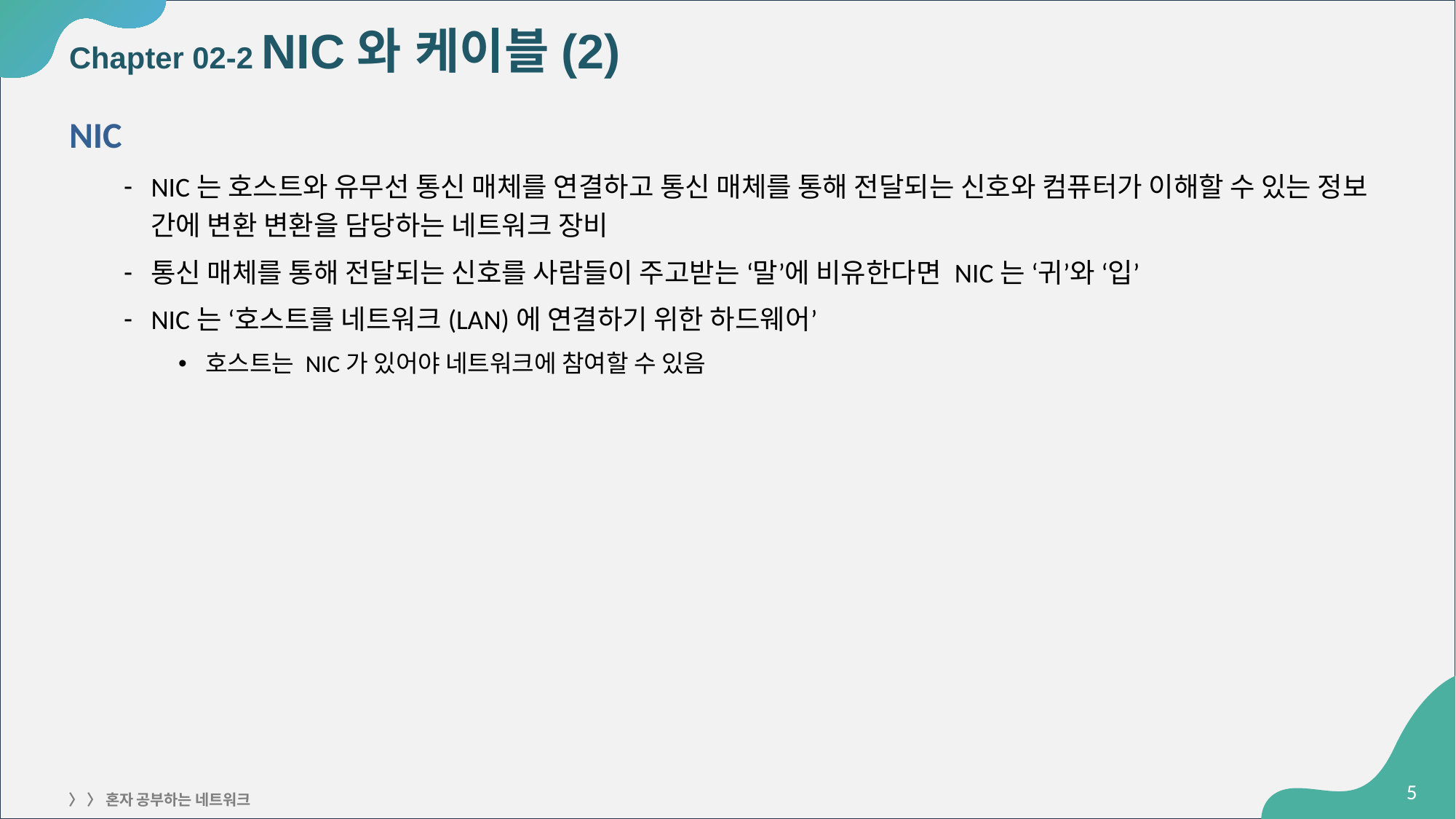

# Chapter 02-2 NIC와 케이블(2)
NIC
NIC는 호스트와 유무선 통신 매체를 연결하고 통신 매체를 통해 전달되는 신호와 컴퓨터가 이해할 수 있는 정보 간에 변환 변환을 담당하는 네트워크 장비
통신 매체를 통해 전달되는 신호를 사람들이 주고받는 ‘말’에 비유한다면 NIC는 ‘귀’와 ‘입’
NIC는 ‘호스트를 네트워크(LAN)에 연결하기 위한 하드웨어’
호스트는 NIC가 있어야 네트워크에 참여할 수 있음
5
〉 〉 혼자 공부하는 네트워크